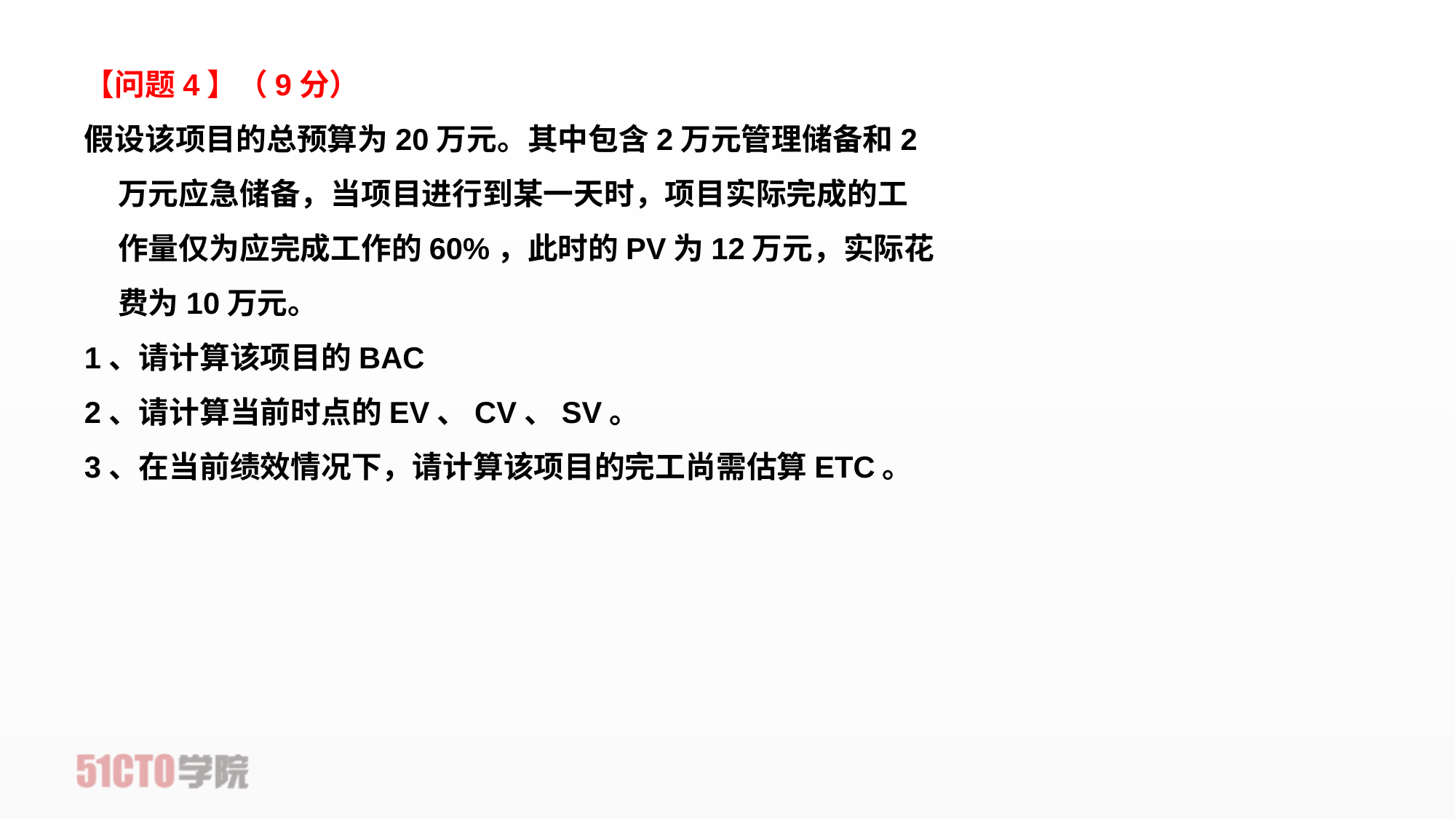

【问题4】（9分）
假设该项目的总预算为20万元。其中包含2万元管理储备和2万元应急储备，当项目进行到某一天时，项目实际完成的工作量仅为应完成工作的60%，此时的PV为12万元，实际花费为10万元。
1、请计算该项目的BAC
2、请计算当前时点的EV、CV、SV。
3、在当前绩效情况下，请计算该项目的完工尚需估算ETC。